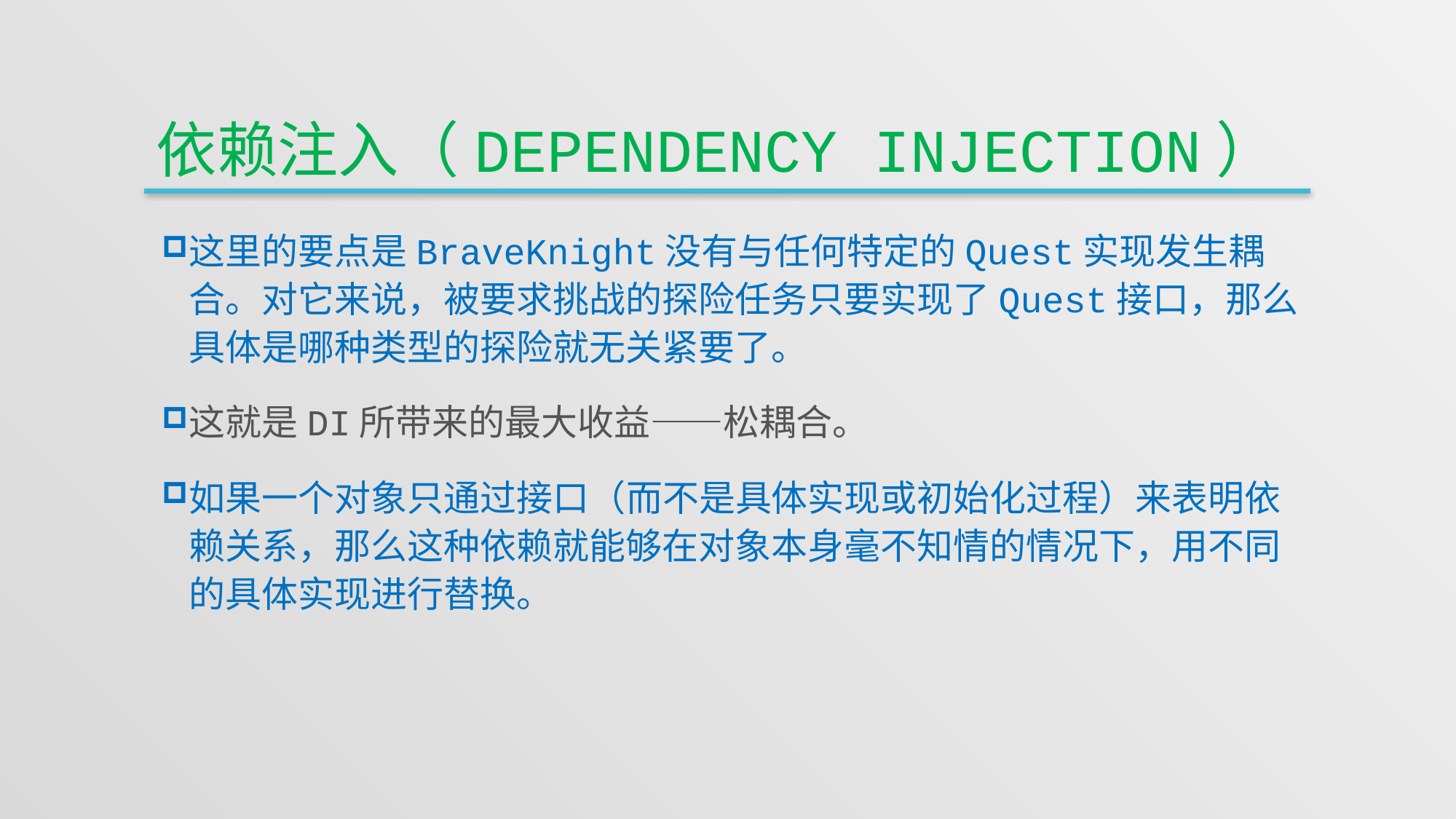

# 依赖注入（Dependency injection）
这里的要点是BraveKnight没有与任何特定的Quest实现发生耦合。对它来说，被要求挑战的探险任务只要实现了Quest接口，那么具体是哪种类型的探险就无关紧要了。
这就是DI所带来的最大收益——松耦合。
如果一个对象只通过接口（而不是具体实现或初始化过程）来表明依赖关系，那么这种依赖就能够在对象本身毫不知情的情况下，用不同的具体实现进行替换。